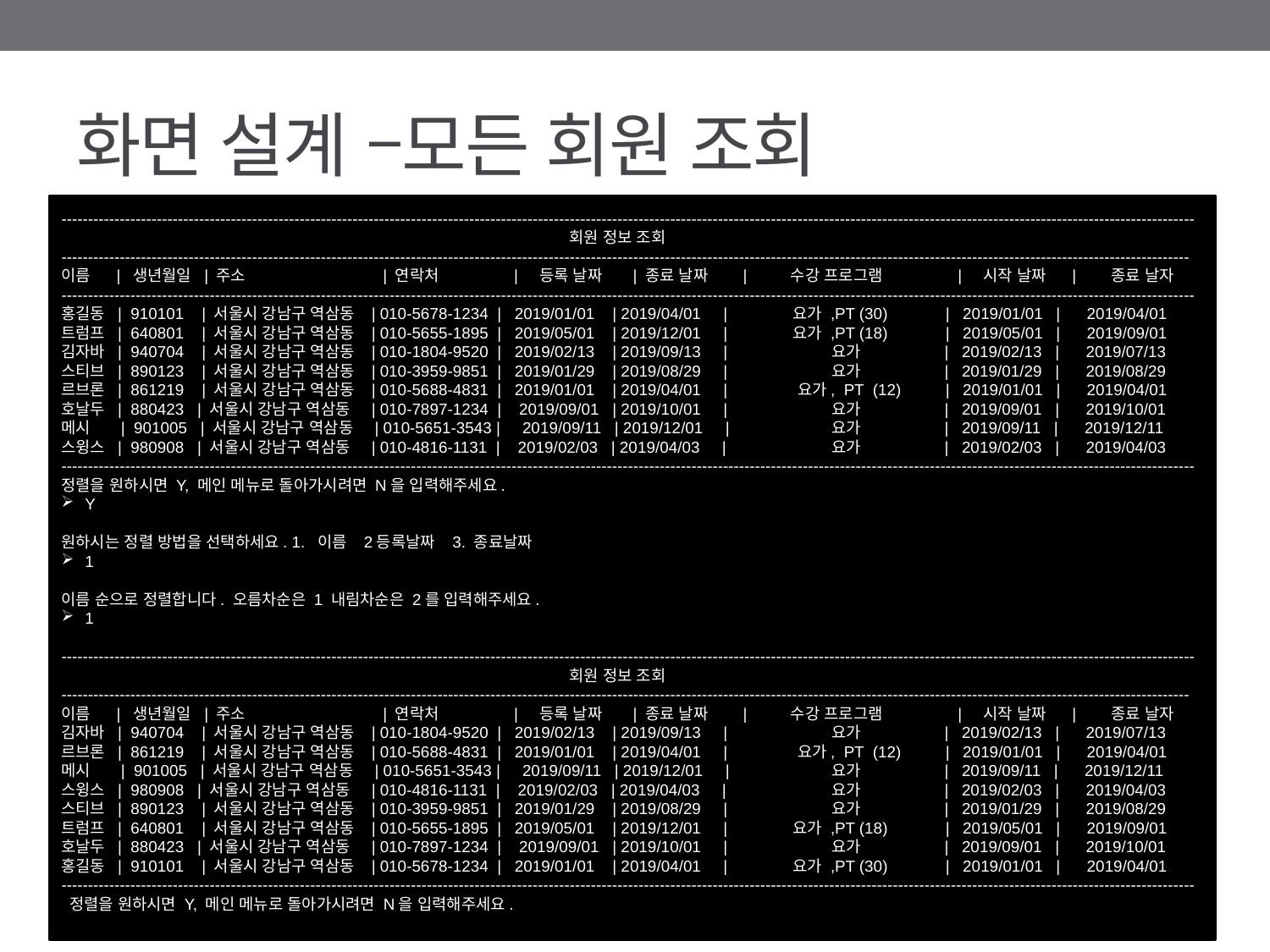

# 화면 설계 –모든 회원 조회

----------------------------------------------------------------------------------------------------------------------------------------------------------------------------------------------------------------------
				회원 정보 조회
---------------------------------------------------------------------------------------------------------------------------------------------------------------------------------------------------------------------
이름     |  생년월일  | 주소                              | 연락처                |    등록 날짜      | 종료 날짜       |         수강 프로그램                |    시작 날짜     |       종료 날자
----------------------------------------------------------------------------------------------------------------------------------------------------------------------------------------------------------------------
홍길동  |  910101    | 서울시 강남구 역삼동   | 010-5678-1234  |   2019/01/01    | 2019/04/01     |              요가 ,PT (30)             |   2019/01/01   |      2019/04/01
트럼프  |  640801    | 서울시 강남구 역삼동   | 010-5655-1895  |   2019/05/01    | 2019/12/01     |              요가 ,PT (18)             |   2019/05/01   |      2019/09/01
김자바  |  940704    | 서울시 강남구 역삼동   | 010-1804-9520  |   2019/02/13    | 2019/09/13     |            	 요가                  |   2019/02/13   |      2019/07/13
스티브  |  890123    | 서울시 강남구 역삼동   | 010-3959-9851  |   2019/01/29    | 2019/08/29     |            	 요가                  |   2019/01/29   |      2019/08/29
르브론  |  861219    | 서울시 강남구 역삼동   | 010-5688-4831  |   2019/01/01    | 2019/04/01     |               요가,  PT  (12)          |   2019/01/01   |      2019/04/01
호날두  |  880423   | 서울시 강남구 역삼동    | 010-7897-1234  |    2019/09/01   | 2019/10/01     |            	 요가                  |   2019/09/01   |      2019/10/01
메시      |  901005   | 서울시 강남구 역삼동    | 010-5651-3543 |     2019/09/11   | 2019/12/01     |            	 요가                  |   2019/09/11   |      2019/12/11
스윙스  |  980908   | 서울시 강남구 역삼동    | 010-4816-1131  |    2019/02/03   | 2019/04/03     |            	 요가                  |   2019/02/03   |      2019/04/03
----------------------------------------------------------------------------------------------------------------------------------------------------------------------------------------------------------------------
정렬을 원하시면 Y, 메인 메뉴로 돌아가시려면 N을 입력해주세요.
Y

원하시는 정렬 방법을 선택하세요. 1.  이름   2등록날짜   3. 종료날짜
1

이름 순으로 정렬합니다. 오름차순은 1 내림차순은 2를 입력해주세요.
1

----------------------------------------------------------------------------------------------------------------------------------------------------------------------------------------------------------------------
				회원 정보 조회
---------------------------------------------------------------------------------------------------------------------------------------------------------------------------------------------------------------------
이름     |  생년월일  | 주소                              | 연락처                |    등록 날짜      | 종료 날짜       |         수강 프로그램                |    시작 날짜     |       종료 날자
김자바  |  940704    | 서울시 강남구 역삼동   | 010-1804-9520  |   2019/02/13    | 2019/09/13     |            	 요가                  |   2019/02/13   |      2019/07/13
르브론  |  861219    | 서울시 강남구 역삼동   | 010-5688-4831  |   2019/01/01    | 2019/04/01     |               요가,  PT  (12)          |   2019/01/01   |      2019/04/01
메시      |  901005   | 서울시 강남구 역삼동    | 010-5651-3543 |     2019/09/11   | 2019/12/01     |            	 요가                  |   2019/09/11   |      2019/12/11
스윙스  |  980908   | 서울시 강남구 역삼동    | 010-4816-1131  |    2019/02/03   | 2019/04/03     |            	 요가                  |   2019/02/03   |      2019/04/03
스티브  |  890123    | 서울시 강남구 역삼동   | 010-3959-9851  |   2019/01/29    | 2019/08/29     |            	 요가                  |   2019/01/29   |      2019/08/29
트럼프  |  640801    | 서울시 강남구 역삼동   | 010-5655-1895  |   2019/05/01    | 2019/12/01     |              요가 ,PT (18)             |   2019/05/01   |      2019/09/01
호날두  |  880423   | 서울시 강남구 역삼동    | 010-7897-1234  |    2019/09/01   | 2019/10/01     |            	 요가                  |   2019/09/01   |      2019/10/01
홍길동  |  910101    | 서울시 강남구 역삼동   | 010-5678-1234  |   2019/01/01    | 2019/04/01     |              요가 ,PT (30)             |   2019/01/01   |      2019/04/01
----------------------------------------------------------------------------------------------------------------------------------------------------------------------------------------------------------------------
 정렬을 원하시면 Y, 메인 메뉴로 돌아가시려면 N을 입력해주세요.